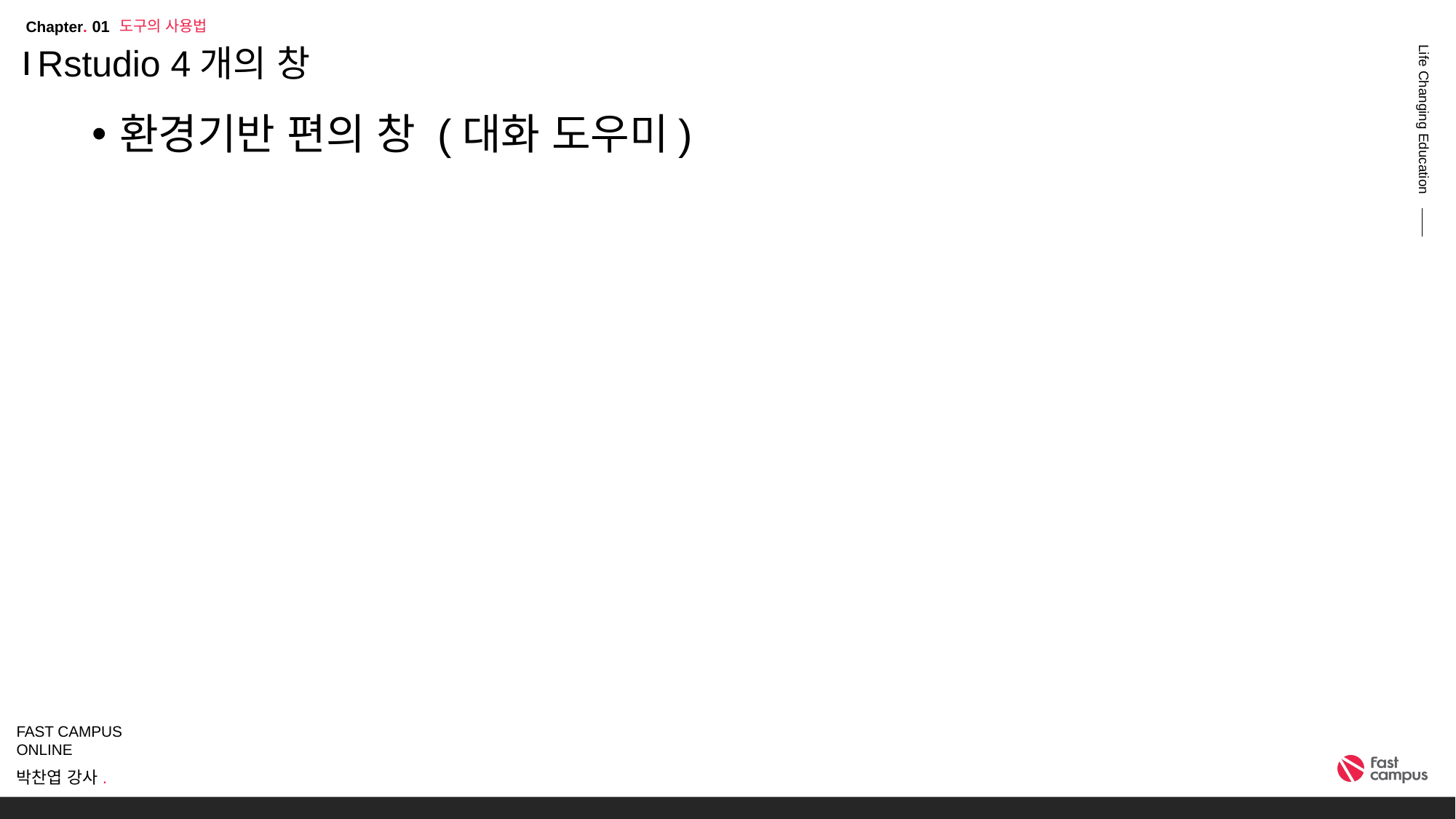

도구의 사용법
01
# Rstudio 4개의 창
환경기반 편의 창 (대화 도우미)